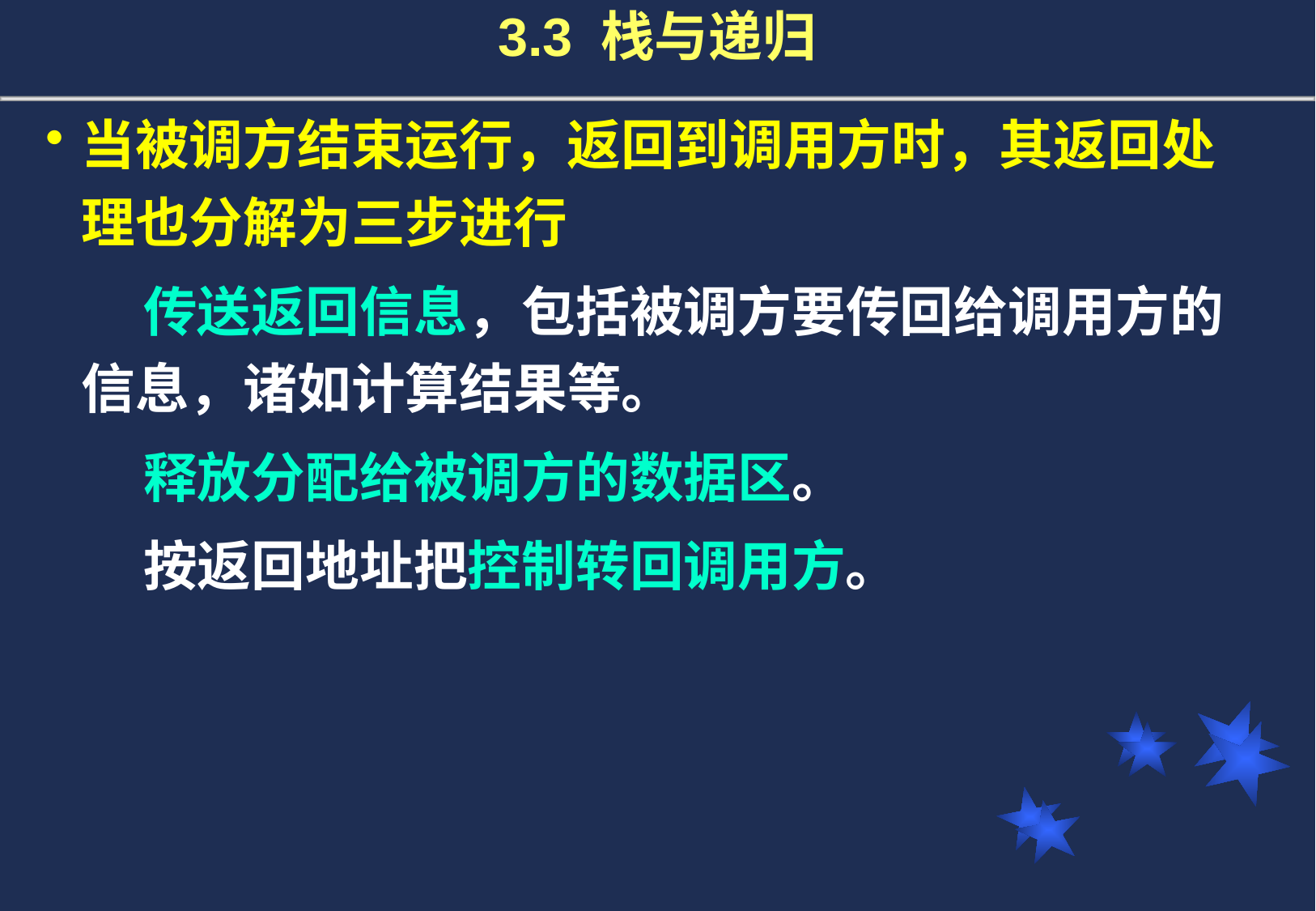

# 3.3 栈与递归
当被调方结束运行，返回到调用方时，其返回处理也分解为三步进行
	    传送返回信息，包括被调方要传回给调用方的信息，诸如计算结果等。
	    释放分配给被调方的数据区。
	    按返回地址把控制转回调用方。